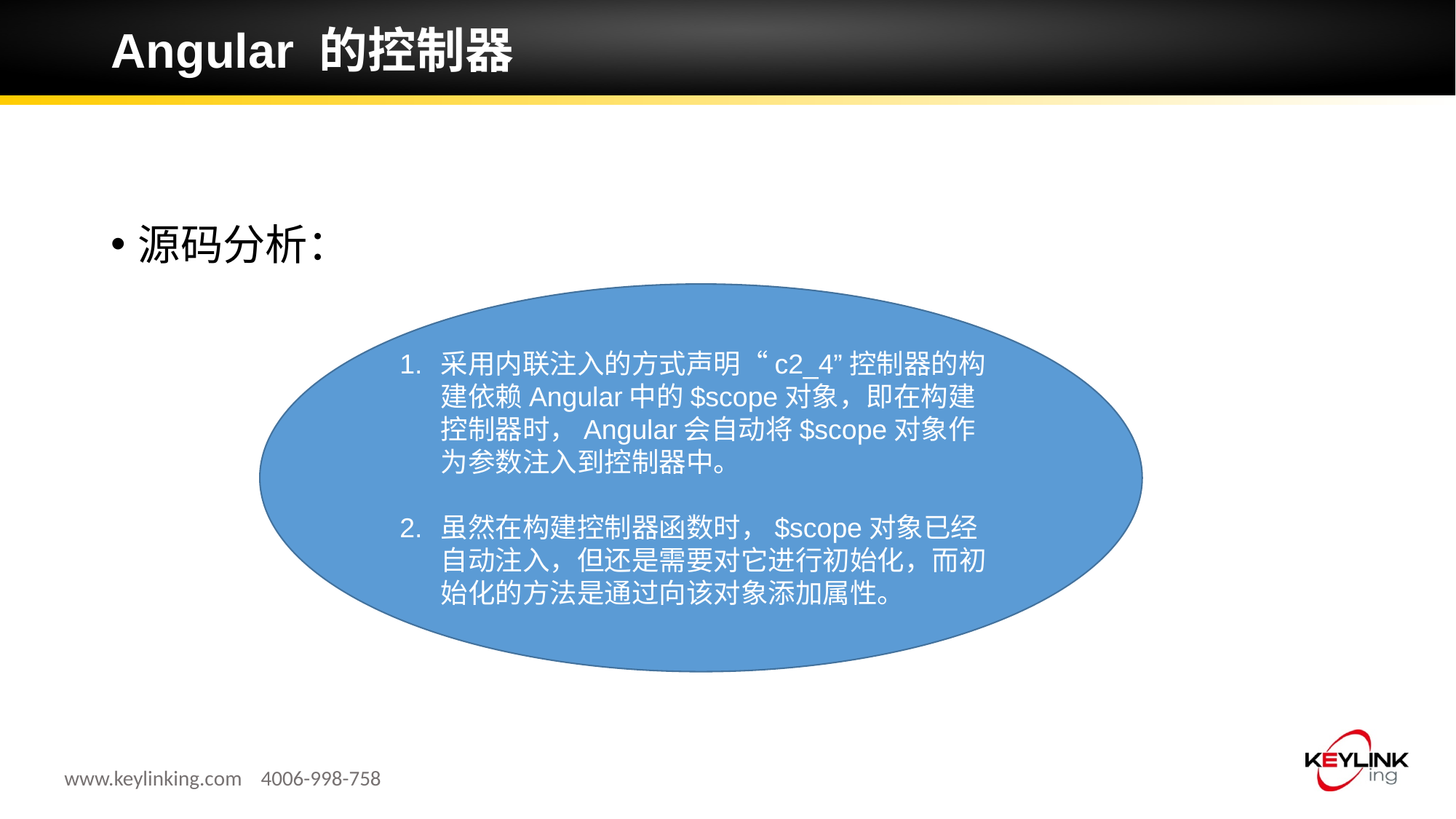

# Angular 的控制器
源码分析：

采用内联注入的方式声明“c2_4”控制器的构建依赖Angular中的$scope对象，即在构建控制器时，Angular会自动将$scope对象作为参数注入到控制器中。

虽然在构建控制器函数时，$scope对象已经自动注入，但还是需要对它进行初始化，而初始化的方法是通过向该对象添加属性。